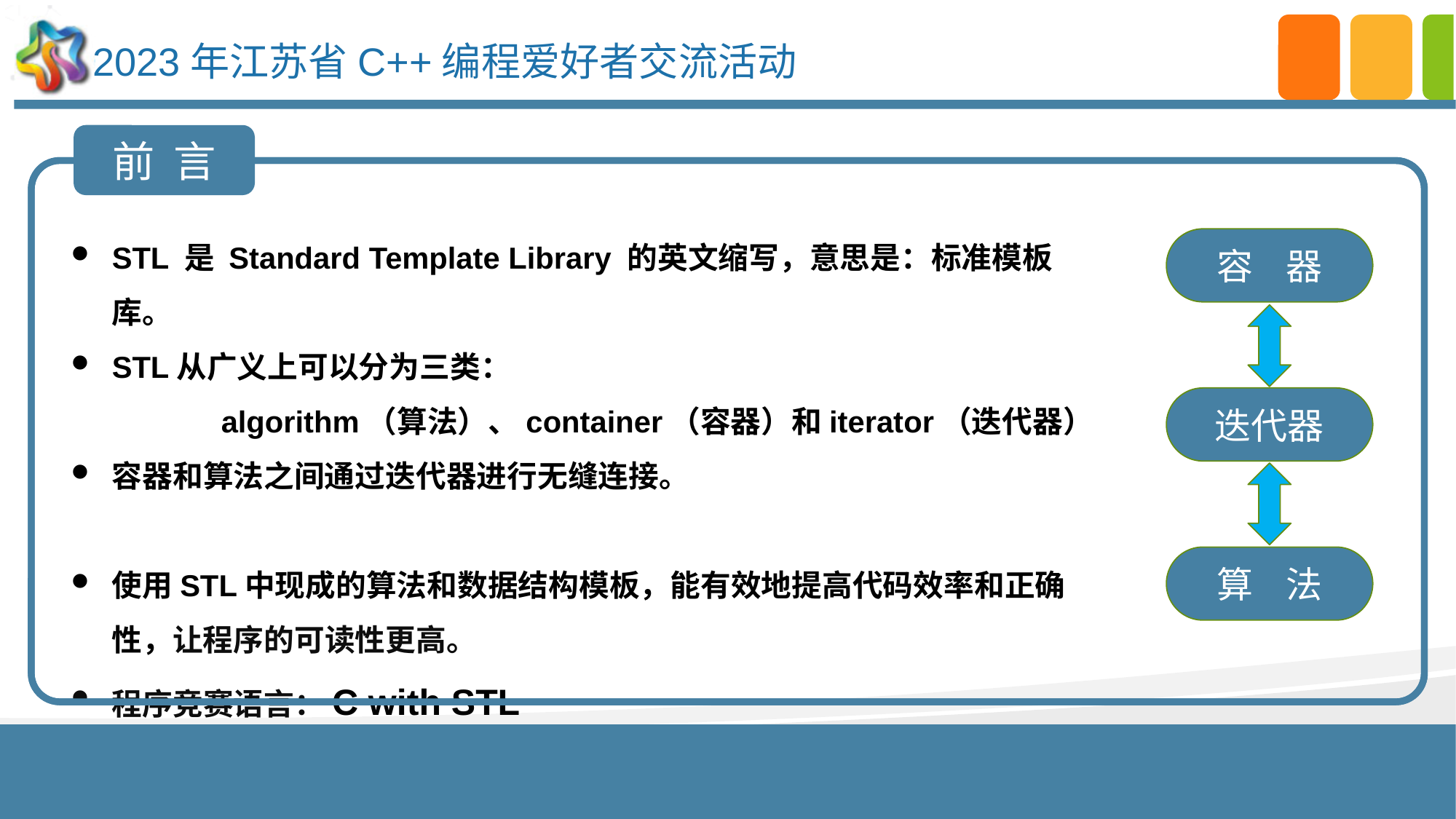

前  言

STL 是 Standard Template Library 的英文缩写，意思是：标准模板库。
STL从广义上可以分为三类：
	algorithm（算法）、container（容器）和iterator（迭代器）
容器和算法之间通过迭代器进行无缝连接。

使用STL中现成的算法和数据结构模板，能有效地提高代码效率和正确性，让程序的可读性更高。
程序竞赛语言：C with STL
容    器

迭代器

算    法